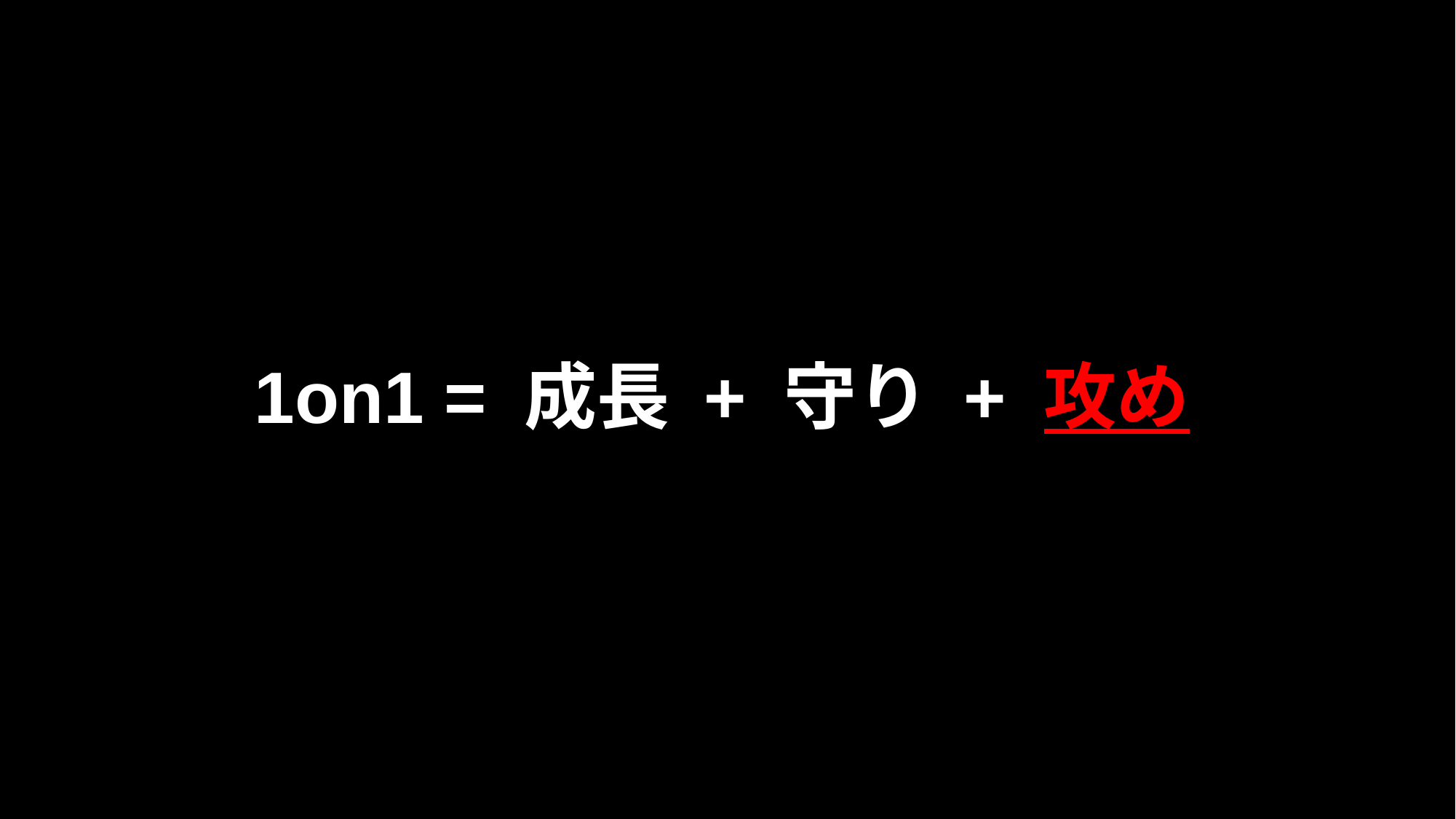

1on1 = 成長 + 守り + 攻め